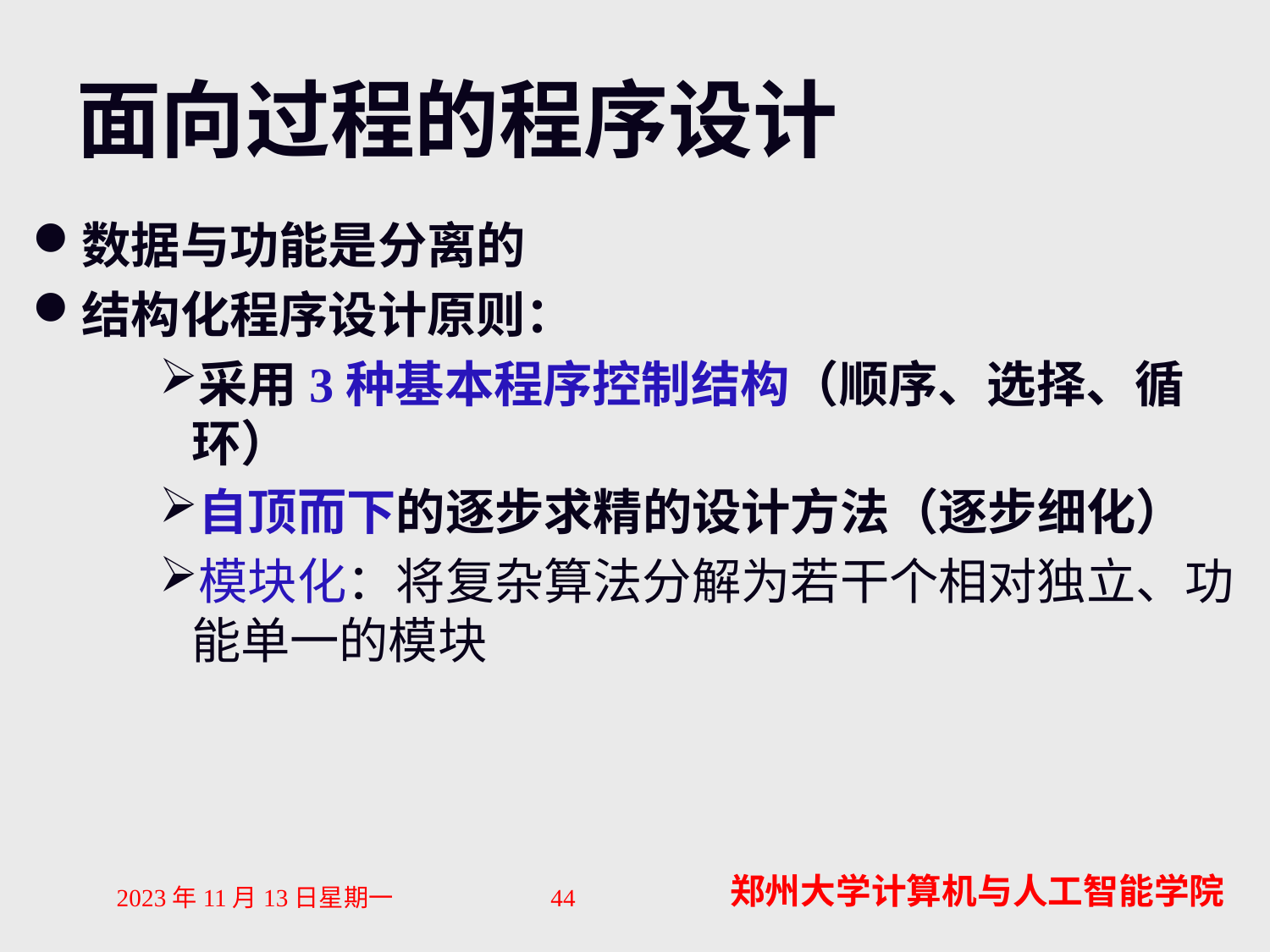

# 面向过程的程序设计
数据与功能是分离的
结构化程序设计原则：
采用3种基本程序控制结构（顺序、选择、循环）
自顶而下的逐步求精的设计方法（逐步细化）
模块化：将复杂算法分解为若干个相对独立、功能单一的模块